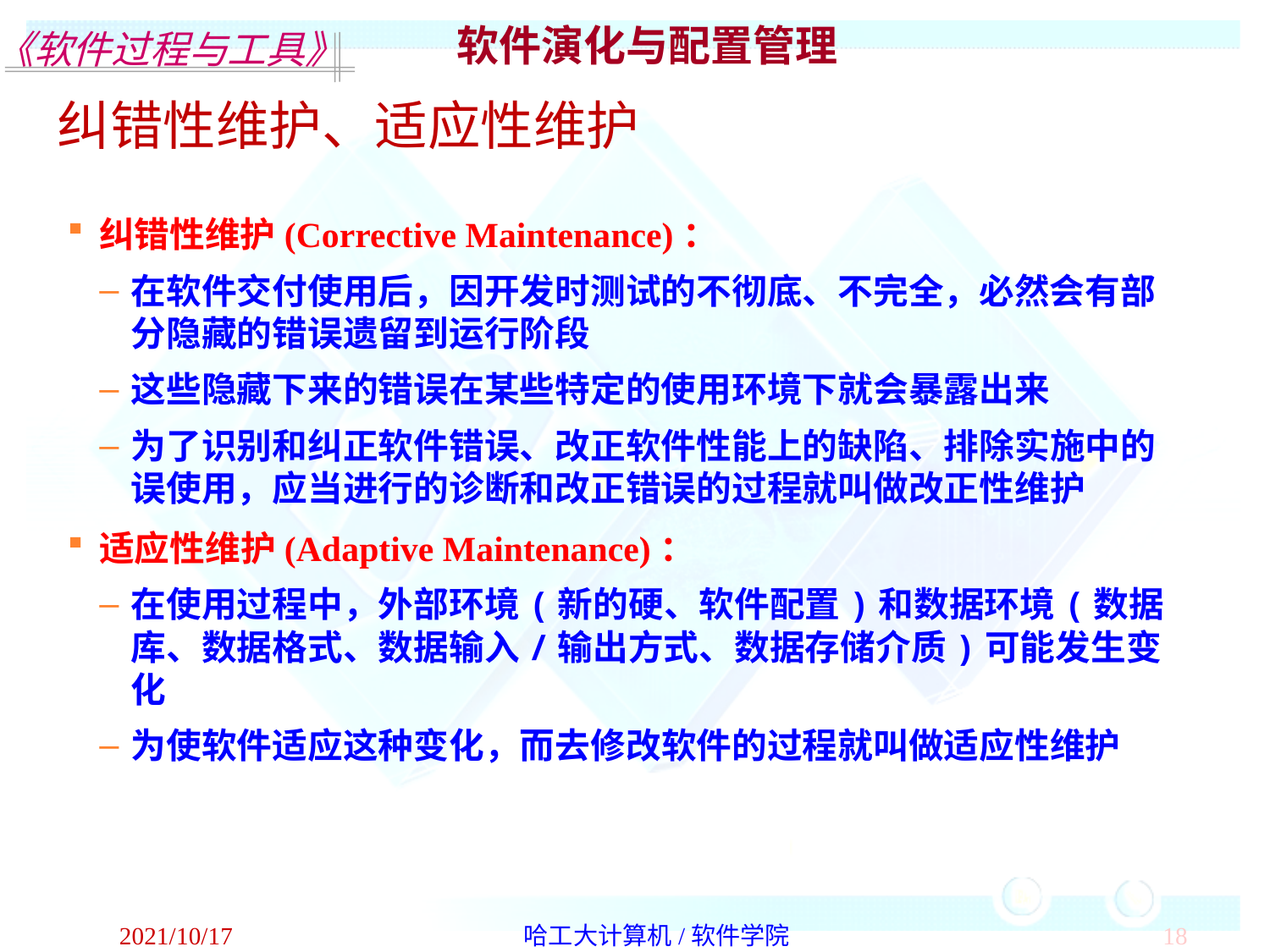

软件演化与配置管理
纠错性维护、适应性维护
纠错性维护(Corrective Maintenance)：
在软件交付使用后，因开发时测试的不彻底、不完全，必然会有部分隐藏的错误遗留到运行阶段
这些隐藏下来的错误在某些特定的使用环境下就会暴露出来
为了识别和纠正软件错误、改正软件性能上的缺陷、排除实施中的误使用，应当进行的诊断和改正错误的过程就叫做改正性维护
适应性维护(Adaptive Maintenance)：
在使用过程中，外部环境(新的硬、软件配置)和数据环境(数据库、数据格式、数据输入/输出方式、数据存储介质)可能发生变化
为使软件适应这种变化，而去修改软件的过程就叫做适应性维护